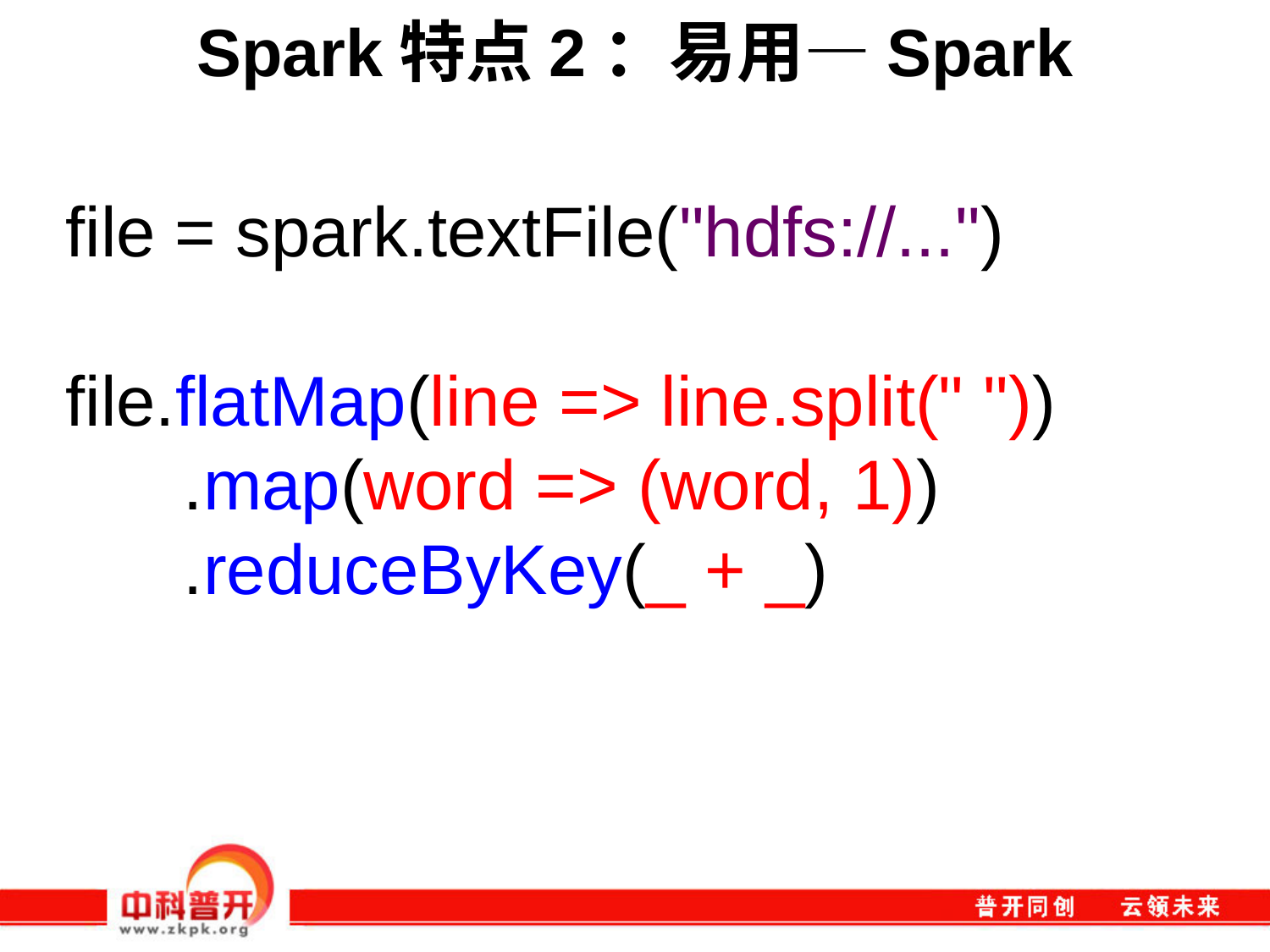

# Spark特点2：易用—Spark
file = spark.textFile("hdfs://...")
 
file.flatMap(line => line.split(" "))
      .map(word => (word, 1))
      .reduceByKey(_ + _)